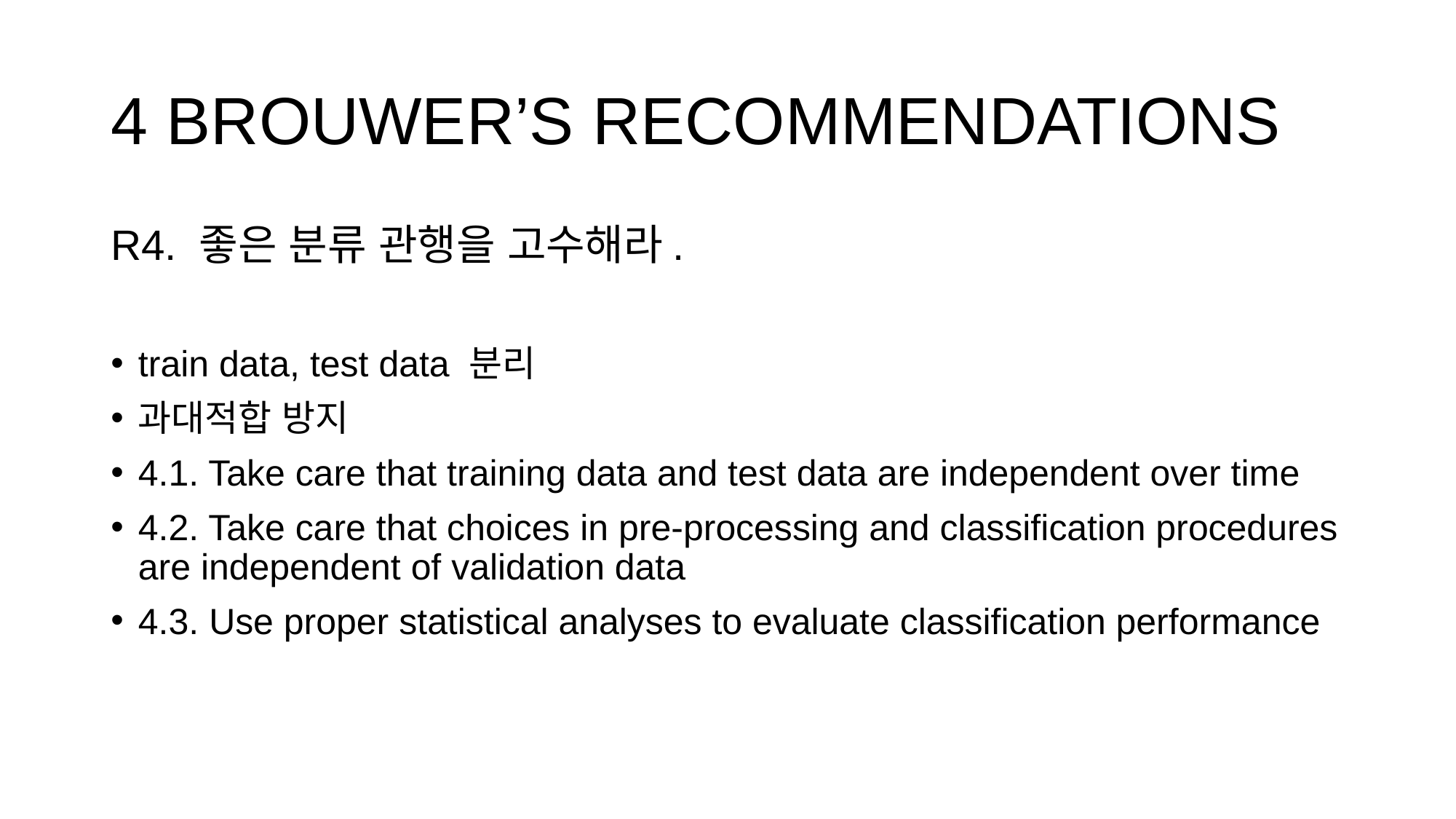

# 4 BROUWER’S RECOMMENDATIONS
R4. 좋은 분류 관행을 고수해라.

train data, test data 분리
과대적합 방지
4.1. Take care that training data and test data are independent over time
4.2. Take care that choices in pre-processing and classification procedures are independent of validation data
4.3. Use proper statistical analyses to evaluate classification performance